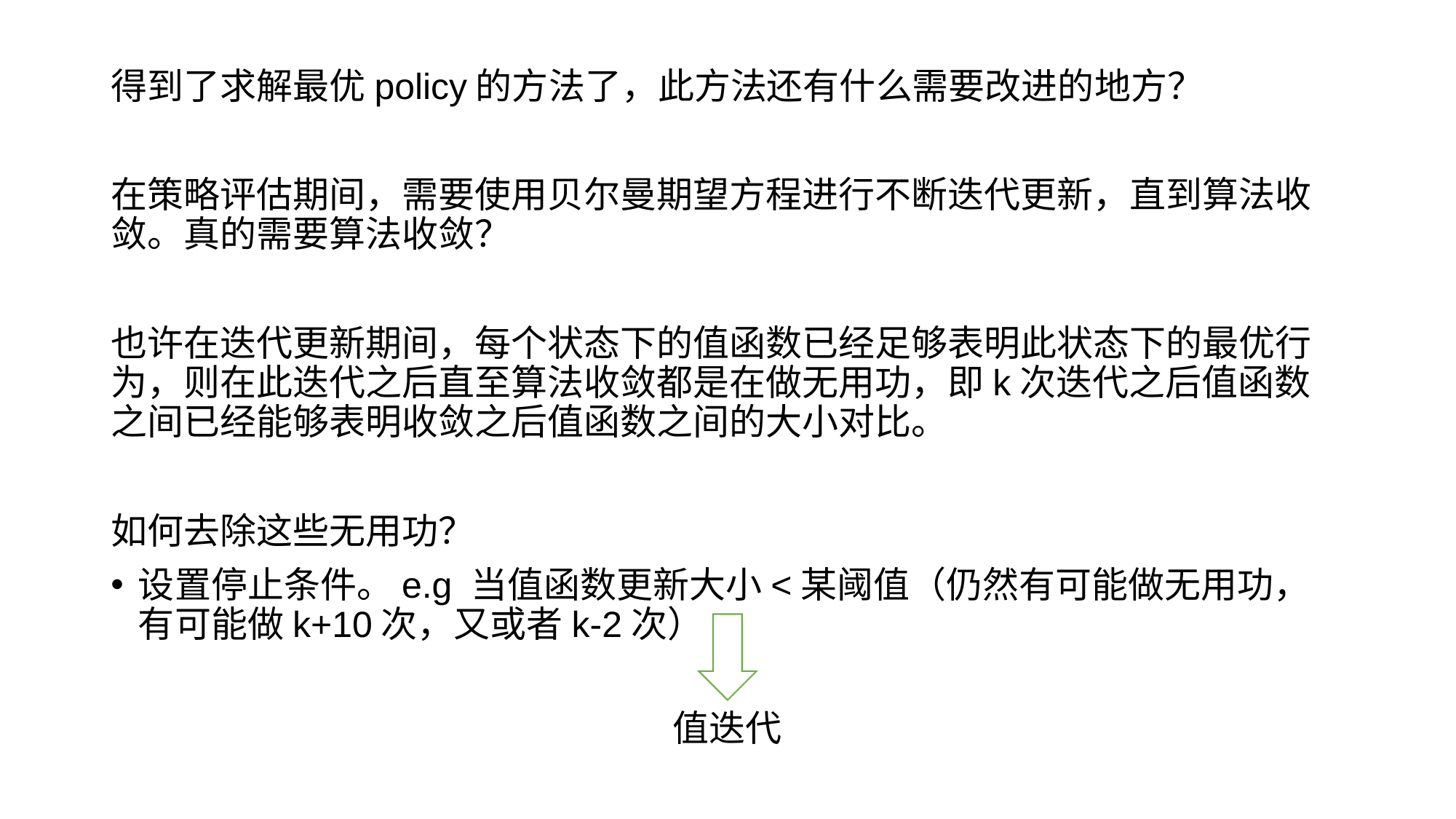

得到了求解最优policy的方法了，此方法还有什么需要改进的地方？

在策略评估期间，需要使用贝尔曼期望方程进行不断迭代更新，直到算法收敛。真的需要算法收敛？

也许在迭代更新期间，每个状态下的值函数已经足够表明此状态下的最优行为，则在此迭代之后直至算法收敛都是在做无用功，即k次迭代之后值函数之间已经能够表明收敛之后值函数之间的大小对比。

如何去除这些无用功？
设置停止条件。e.g 当值函数更新大小<某阈值（仍然有可能做无用功，有可能做k+10次，又或者k-2次）

值迭代